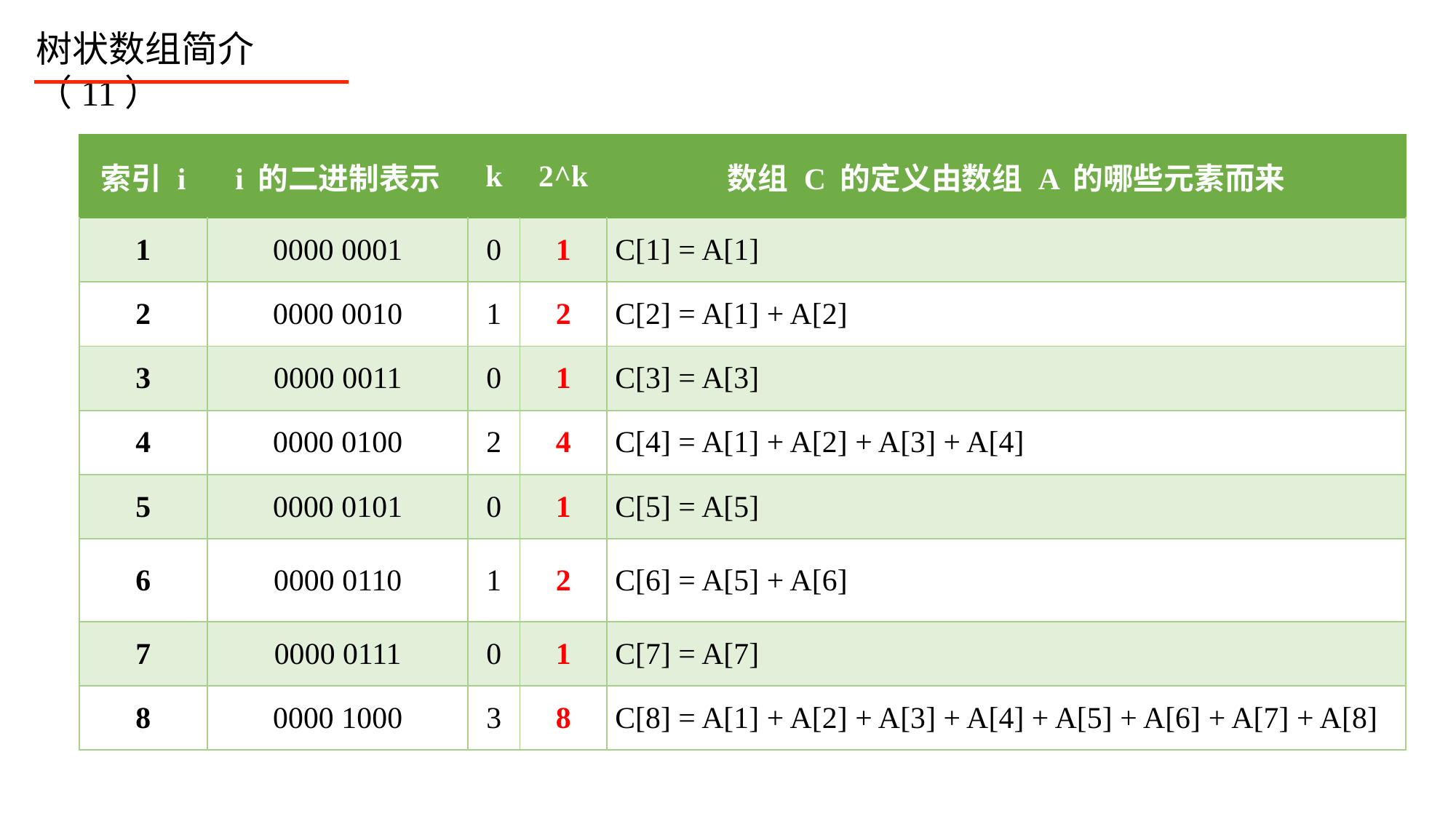

树状数组简介（11）
| 索引 i | i 的二进制表示 | k | 2^k | 数组 C 的定义由数组 A 的哪些元素而来 |
| --- | --- | --- | --- | --- |
| 1 | 0000 0001 | 0 | 1 | C[1] = A[1] |
| 2 | 0000 0010 | 1 | 2 | C[2] = A[1] + A[2] |
| 3 | 0000 0011 | 0 | 1 | C[3] = A[3] |
| 4 | 0000 0100 | 2 | 4 | C[4] = A[1] + A[2] + A[3] + A[4] |
| 5 | 0000 0101 | 0 | 1 | C[5] = A[5] |
| 6 | 0000 0110 | 1 | 2 | C[6] = A[5] + A[6] |
| 7 | 0000 0111 | 0 | 1 | C[7] = A[7] |
| 8 | 0000 1000 | 3 | 8 | C[8] = A[1] + A[2] + A[3] + A[4] + A[5] + A[6] + A[7] + A[8] |